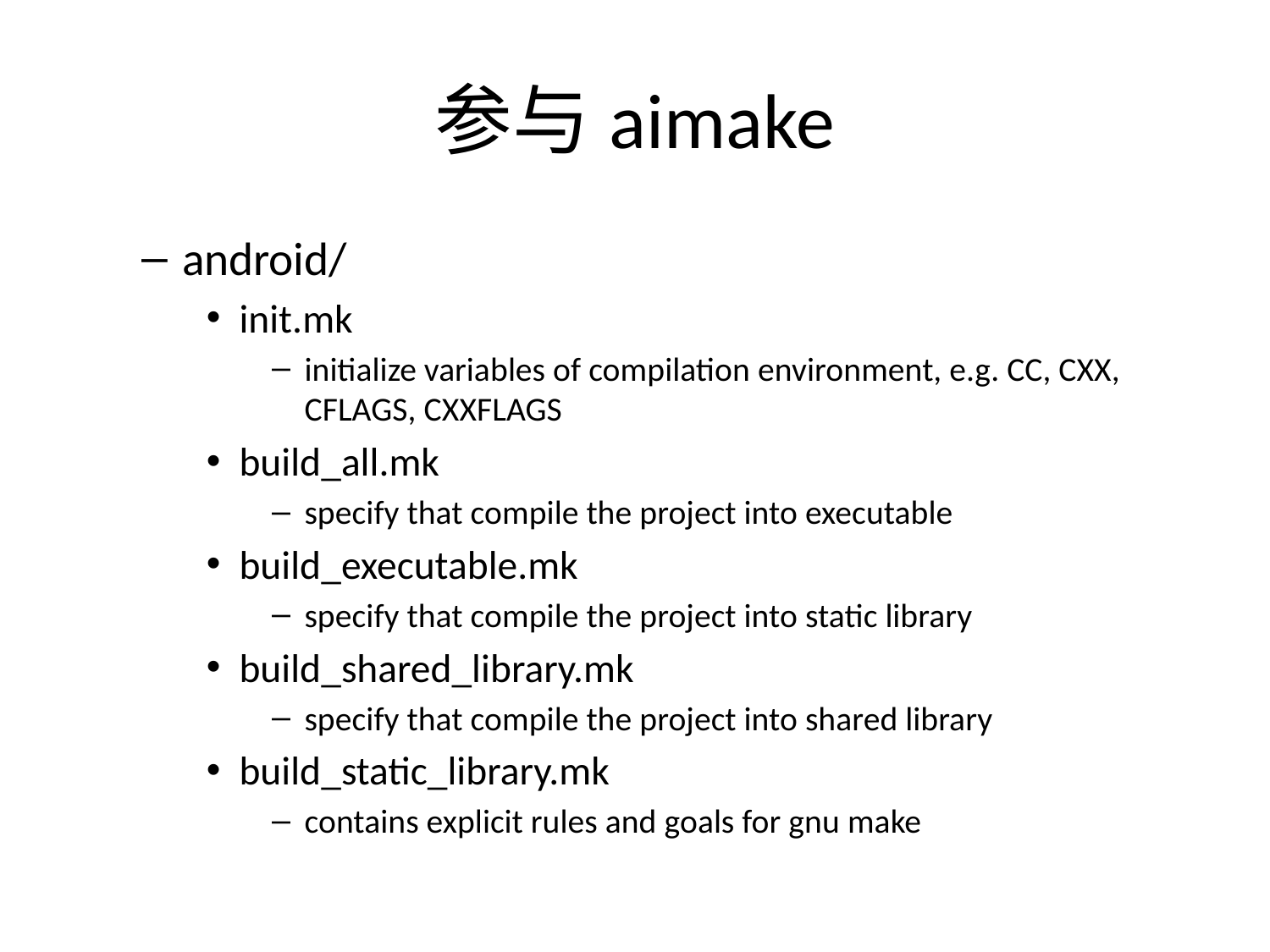

# 参与aimake
android/
init.mk
initialize variables of compilation environment, e.g. CC, CXX, CFLAGS, CXXFLAGS
build_all.mk
specify that compile the project into executable
build_executable.mk
specify that compile the project into static library
build_shared_library.mk
specify that compile the project into shared library
build_static_library.mk
contains explicit rules and goals for gnu make